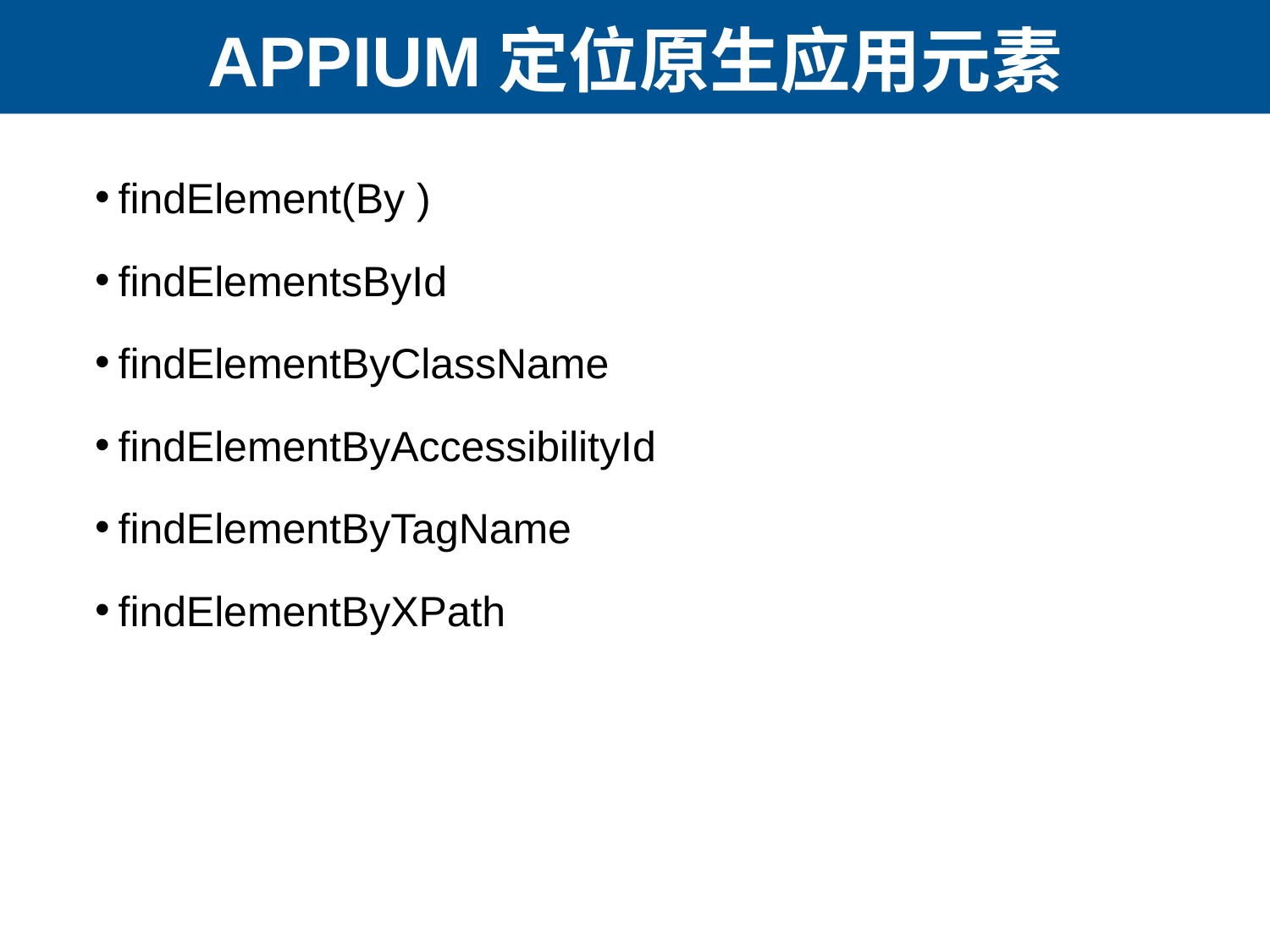

# APPIUM定位原生应用元素
findElement(By )
findElementsById
findElementByClassName
findElementByAccessibilityId
findElementByTagName
findElementByXPath